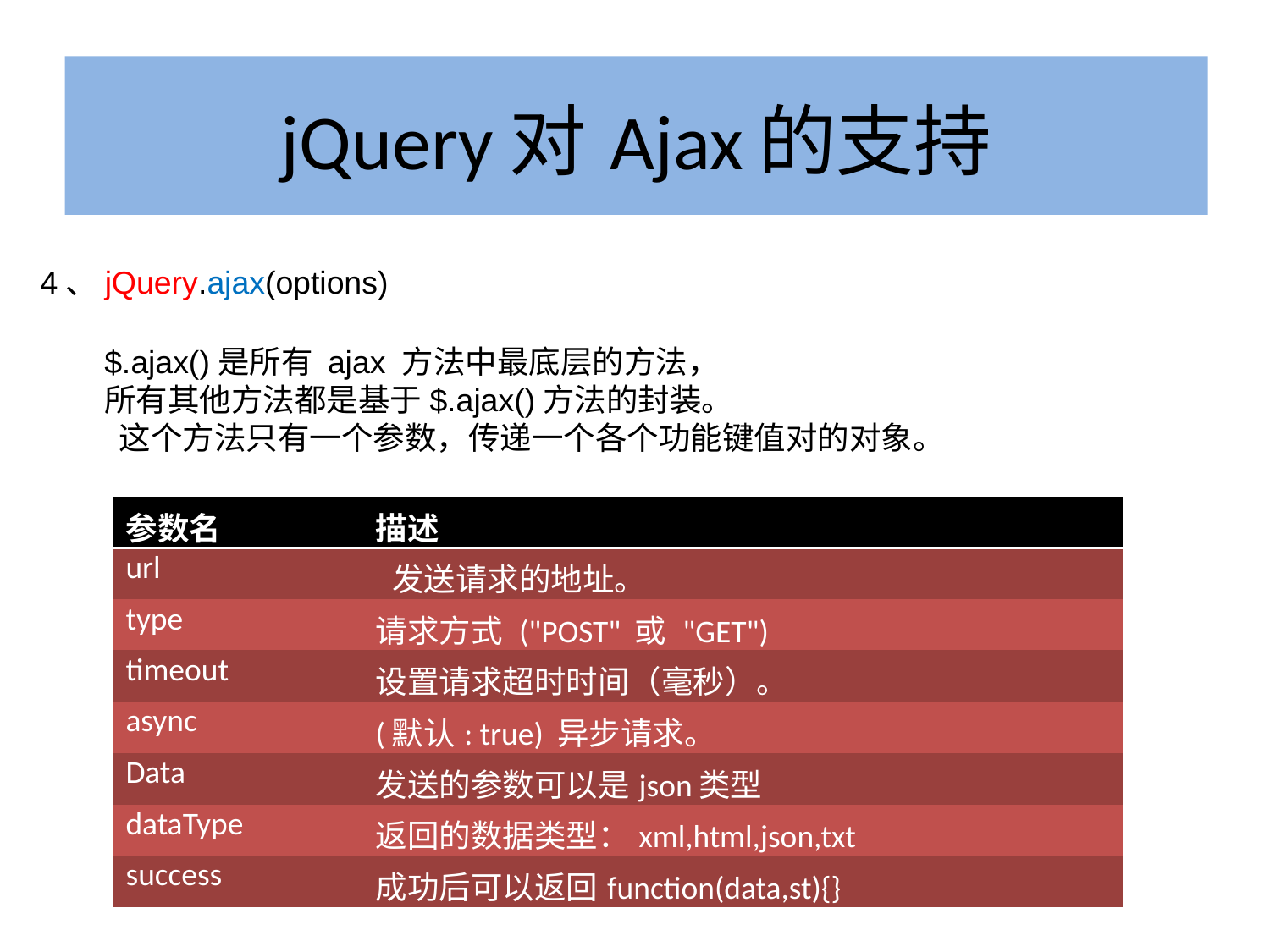

jQuery对Ajax的支持
4、jQuery.ajax(options)
$.ajax()是所有 ajax 方法中最底层的方法，
所有其他方法都是基于$.ajax()方法的封装。
 这个方法只有一个参数，传递一个各个功能键值对的对象。
| 参数名 | 描述 |
| --- | --- |
| url | 发送请求的地址。 |
| type | 请求方式 ("POST" 或 "GET") |
| timeout | 设置请求超时时间（毫秒）。 |
| async | (默认: true) 异步请求。 |
| Data | 发送的参数可以是json类型 |
| dataType | 返回的数据类型：xml,html,json,txt |
| success | 成功后可以返回function(data,st){} |